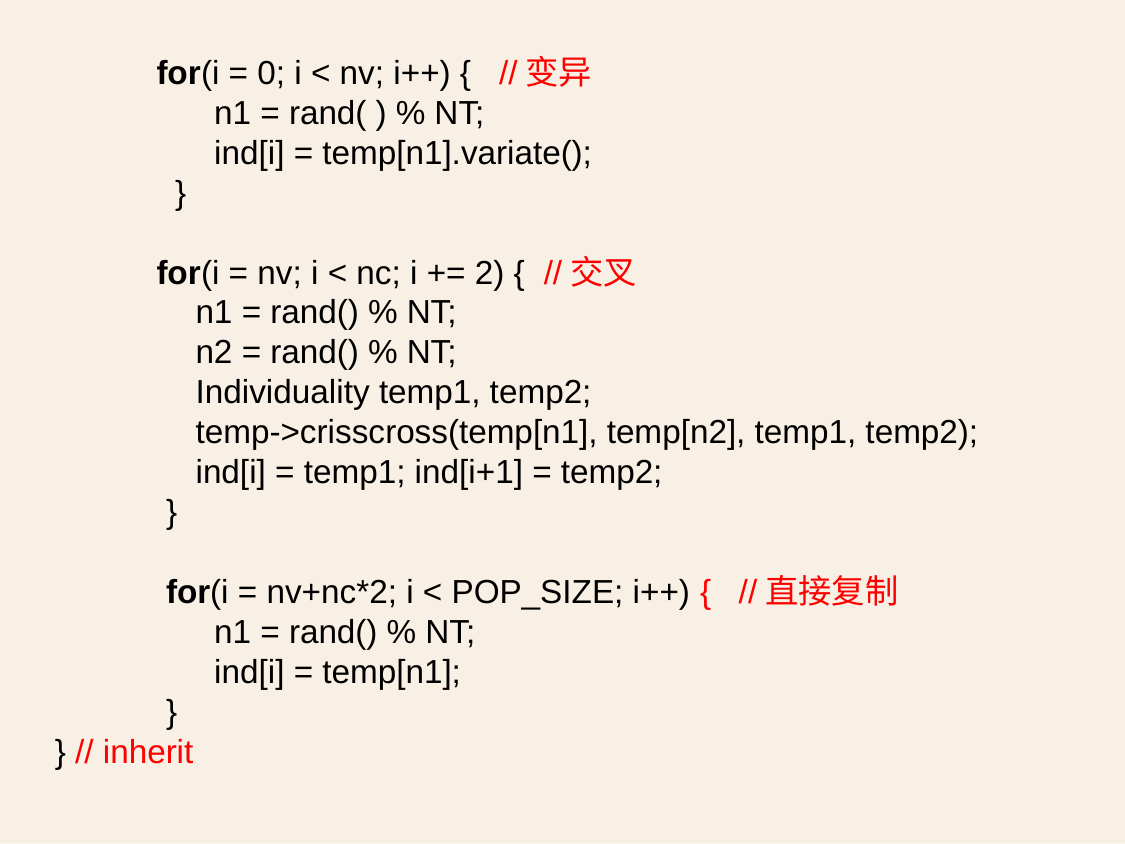

for(i = 0; i < nv; i++) {   //变异
	  n1 = rand( ) % NT;
	  ind[i] = temp[n1].variate();
              }

            for(i = nv; i < nc; i += 2) {  //交叉
	n1 = rand() % NT;
	n2 = rand() % NT;
	Individuality temp1, temp2;
	temp->crisscross(temp[n1], temp[n2], temp1, temp2);
	ind[i] = temp1; ind[i+1] = temp2;
             }

             for(i = nv+nc*2; i < POP_SIZE; i++) {   //直接复制
	  n1 = rand() % NT;
	  ind[i] = temp[n1];
             }
 } // inherit